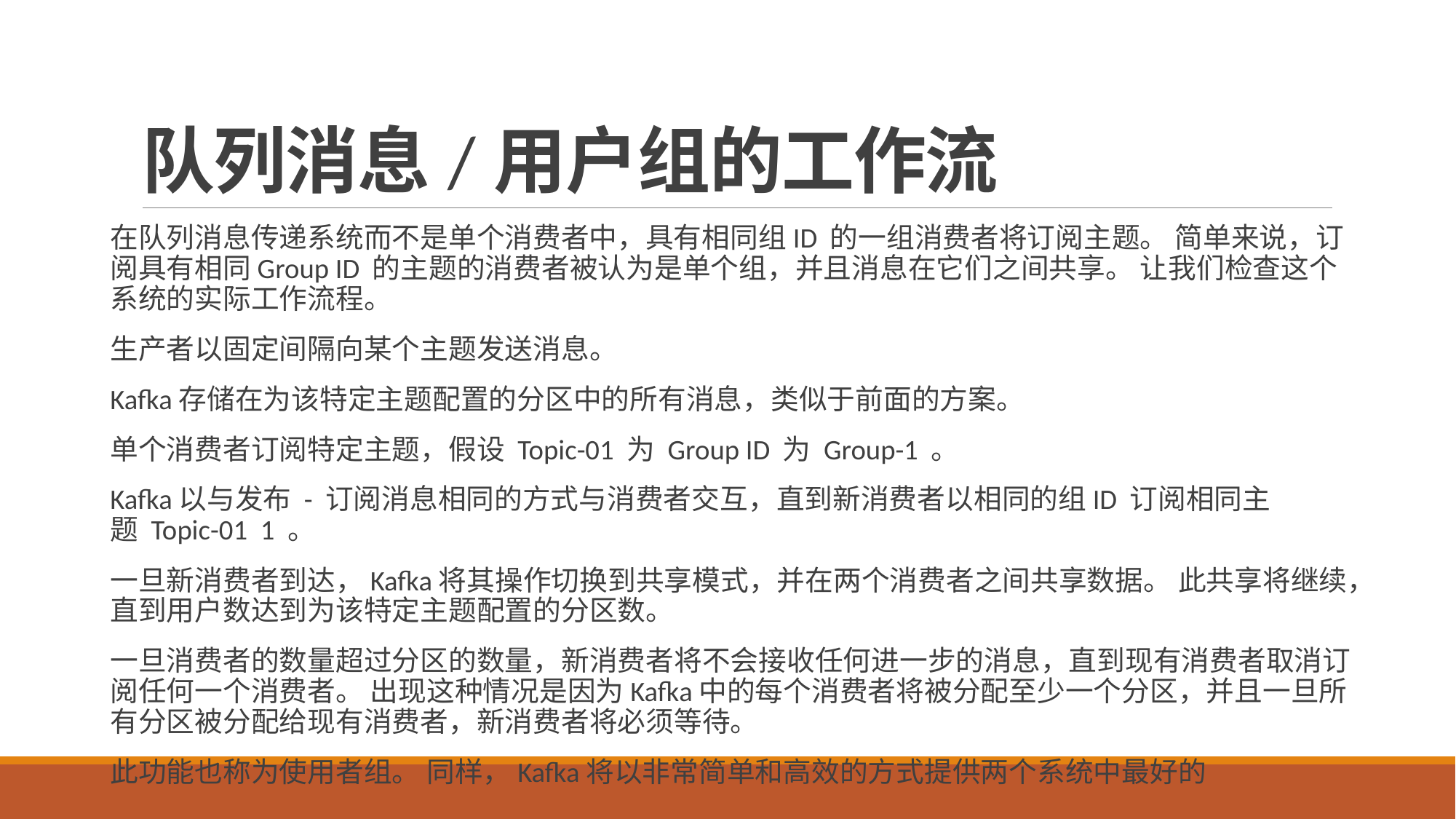

# 队列消息/用户组的工作流
在队列消息传递系统而不是单个消费者中，具有相同组ID 的一组消费者将订阅主题。 简单来说，订阅具有相同Group ID 的主题的消费者被认为是单个组，并且消息在它们之间共享。 让我们检查这个系统的实际工作流程。
生产者以固定间隔向某个主题发送消息。
Kafka存储在为该特定主题配置的分区中的所有消息，类似于前面的方案。
单个消费者订阅特定主题，假设 Topic-01 为 Group ID 为 Group-1 。
Kafka以与发布 - 订阅消息相同的方式与消费者交互，直到新消费者以相同的组ID 订阅相同主题 Topic-01  1 。
一旦新消费者到达，Kafka将其操作切换到共享模式，并在两个消费者之间共享数据。 此共享将继续，直到用户数达到为该特定主题配置的分区数。
一旦消费者的数量超过分区的数量，新消费者将不会接收任何进一步的消息，直到现有消费者取消订阅任何一个消费者。 出现这种情况是因为Kafka中的每个消费者将被分配至少一个分区，并且一旦所有分区被分配给现有消费者，新消费者将必须等待。
此功能也称为使用者组。 同样，Kafka将以非常简单和高效的方式提供两个系统中最好的